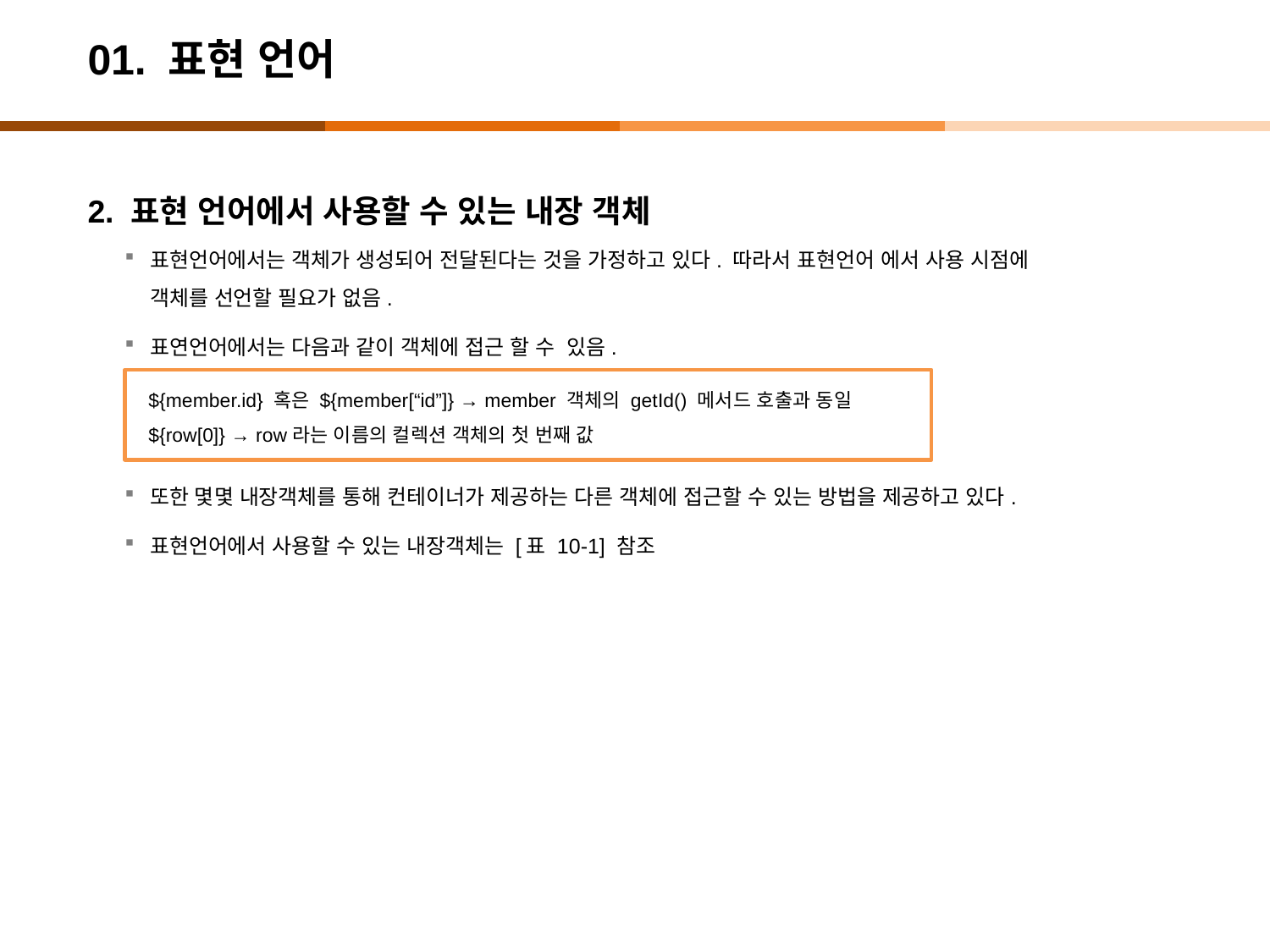

# 01. 표현 언어
2. 표현 언어에서 사용할 수 있는 내장 객체
표현언어에서는 객체가 생성되어 전달된다는 것을 가정하고 있다. 따라서 표현언어 에서 사용 시점에 객체를 선언할 필요가 없음.
표연언어에서는 다음과 같이 객체에 접근 할 수  있음.

또한 몇몇 내장객체를 통해 컨테이너가 제공하는 다른 객체에 접근할 수 있는 방법을 제공하고 있다.
표현언어에서 사용할 수 있는 내장객체는 [표 10-1] 참조
  ${member.id} 혹은 ${member[“id”]} → member 객체의 getId() 메서드 호출과 동일
  ${row[0]} → row라는 이름의 컬렉션 객체의 첫 번째 값